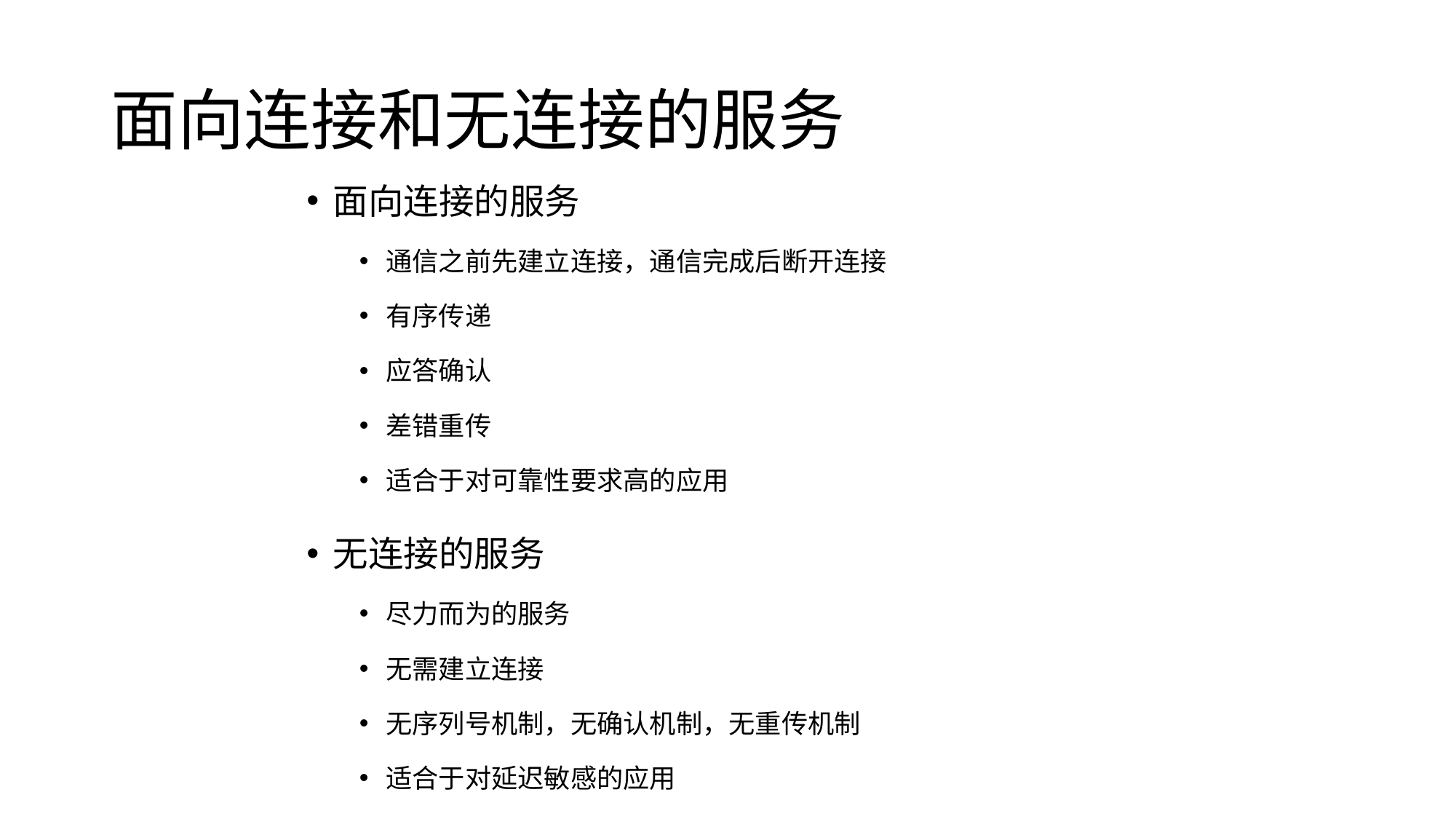

# 面向连接和无连接的服务
面向连接的服务
通信之前先建立连接，通信完成后断开连接
有序传递
应答确认
差错重传
适合于对可靠性要求高的应用
无连接的服务
尽力而为的服务
无需建立连接
无序列号机制，无确认机制，无重传机制
适合于对延迟敏感的应用